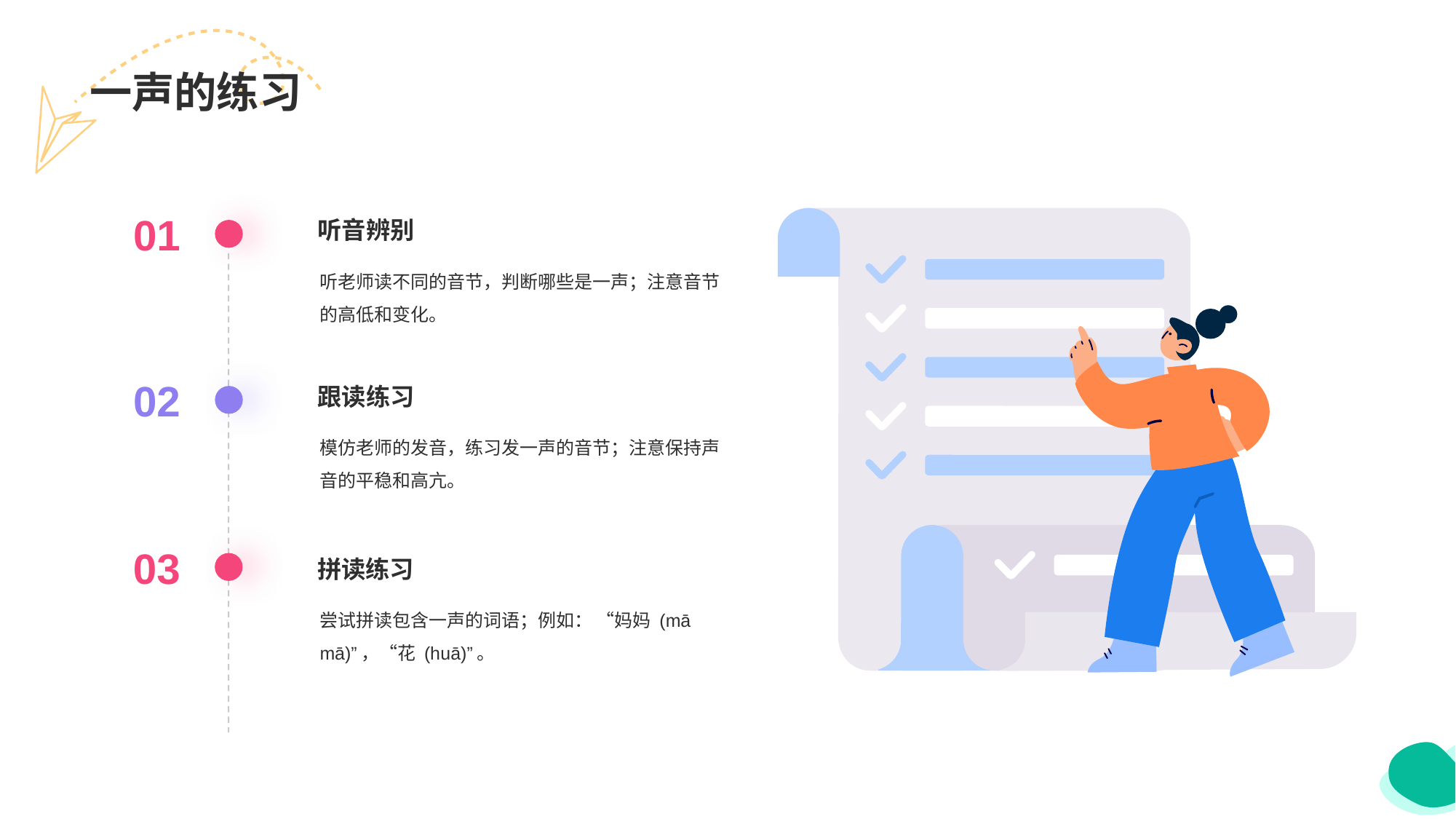

# 一声的练习
01

听音辨别

听老师读不同的音节，判断哪些是一声；注意音节的高低和变化。

02
跟读练习

模仿老师的发音，练习发一声的音节；注意保持声音的平稳和高亢。
03
拼读练习

尝试拼读包含一声的词语；例如： “妈妈 (mā mā)”，“花 (huā)”。